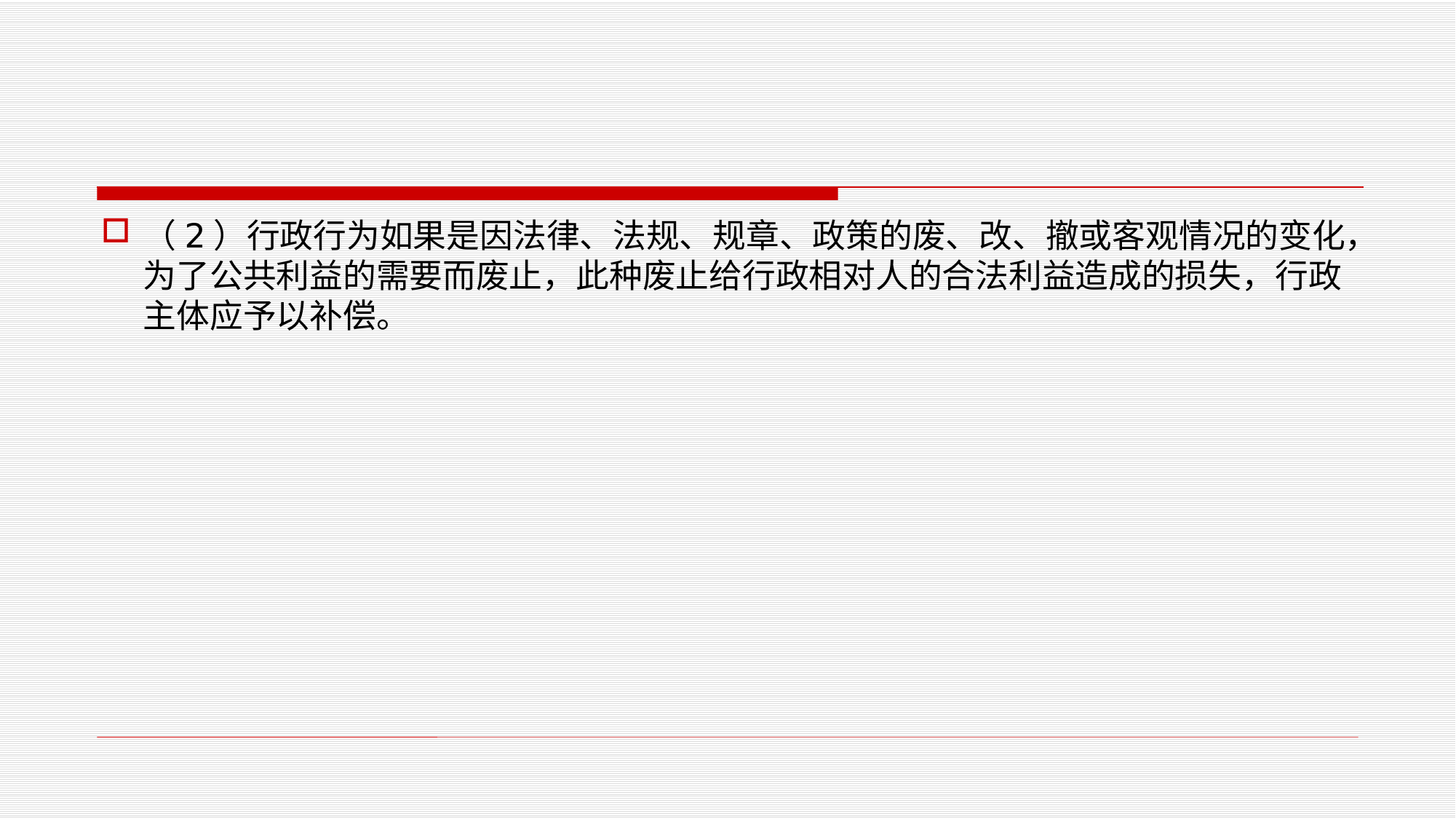

#
（2）行政行为如果是因法律、法规、规章、政策的废、改、撤或客观情况的变化，为了公共利益的需要而废止，此种废止给行政相对人的合法利益造成的损失，行政主体应予以补偿。